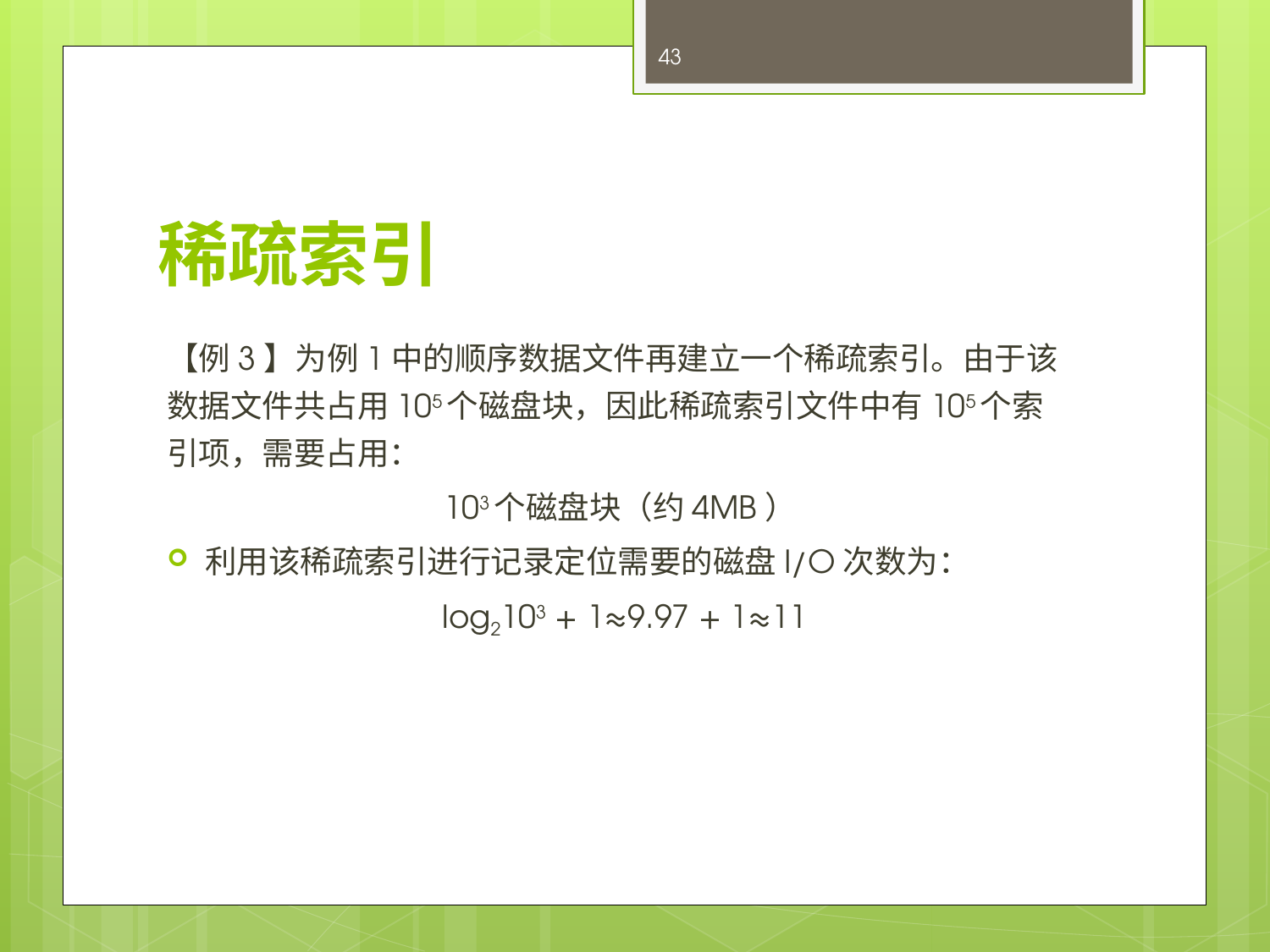

43
# 稀疏索引
【例3】为例1中的顺序数据文件再建立一个稀疏索引。由于该数据文件共占用105个磁盘块，因此稀疏索引文件中有105个索引项，需要占用：
103个磁盘块（约4MB）
利用该稀疏索引进行记录定位需要的磁盘I/O次数为：
 log2103 + 1≈9.97 + 1≈11